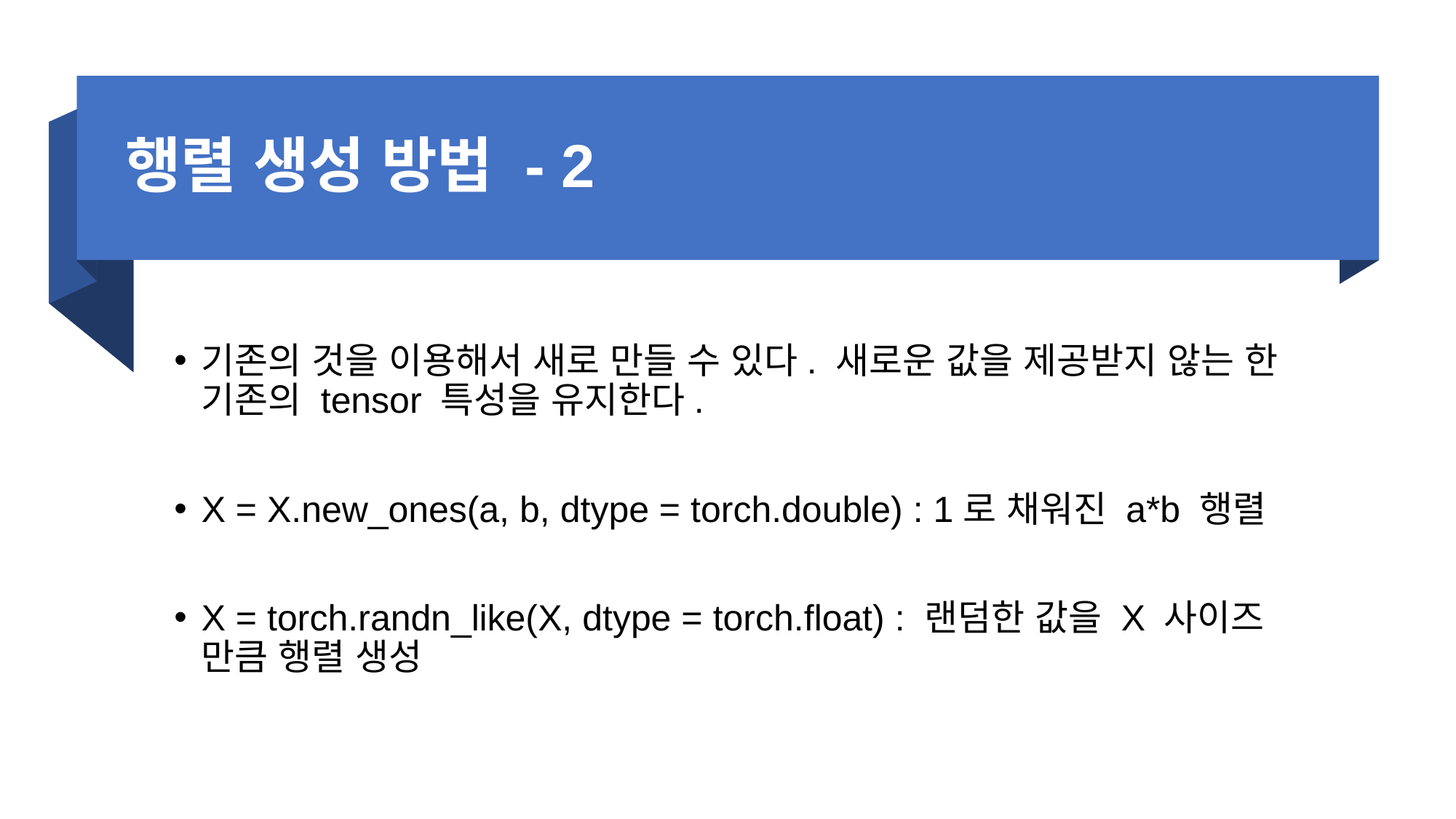

# 행렬 생성 방법 - 2

기존의 것을 이용해서 새로 만들 수 있다. 새로운 값을 제공받지 않는 한 기존의 tensor 특성을 유지한다.

X = X.new_ones(a, b, dtype = torch.double) : 1로 채워진 a*b 행렬

X = torch.randn_like(X, dtype = torch.float) : 랜덤한 값을 X 사이즈 만큼 행렬 생성